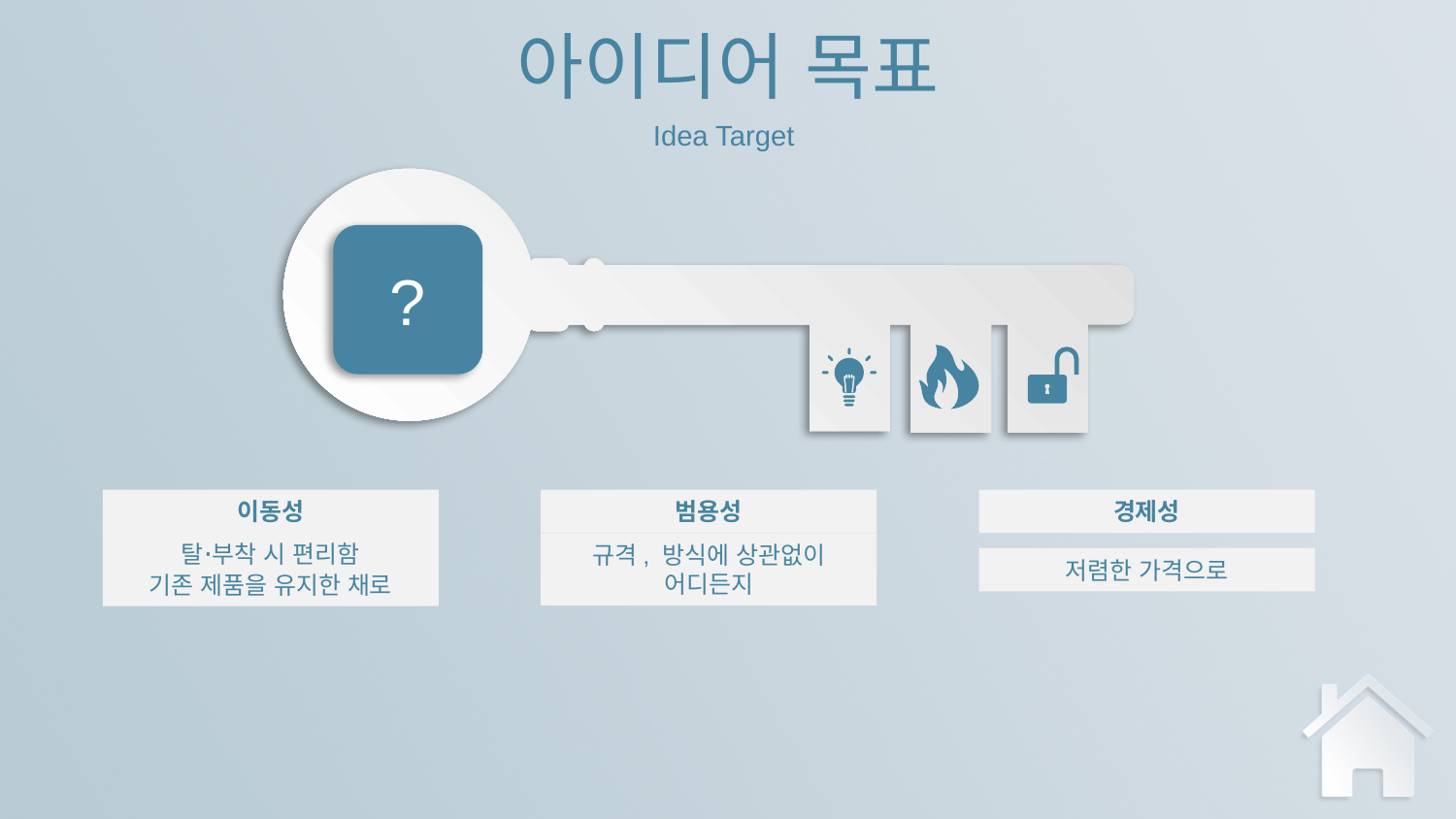

아이디어 목표
Idea Target

?

이동성
탈∙부착 시 편리함
기존 제품을 유지한 채로
범용성
규격, 방식에 상관없이
어디든지
경제성
저렴한 가격으로